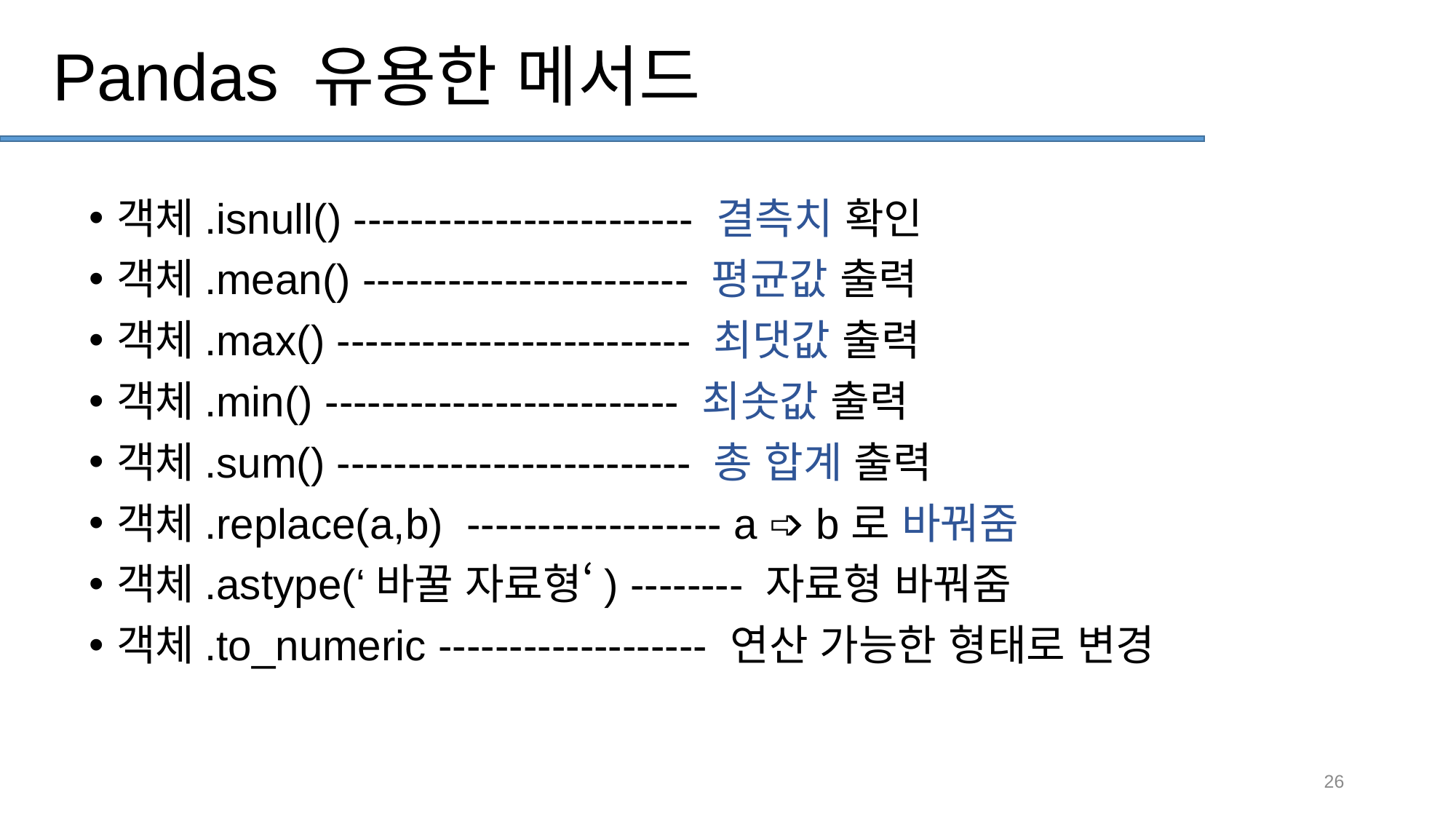

# Pandas 유용한 메서드

객체.isnull() ------------------------ 결측치 확인
객체.mean() ----------------------- 평균값 출력
객체.max() ------------------------- 최댓값 출력
객체.min() ------------------------- 최솟값 출력
객체.sum() ------------------------- 총 합계 출력
객체.replace(a,b)  ------------------ a ➩ b로 바꿔줌
객체.astype(‘바꿀 자료형‘) -------- 자료형 바꿔줌
객체.to_numeric ------------------- 연산 가능한 형태로 변경

26